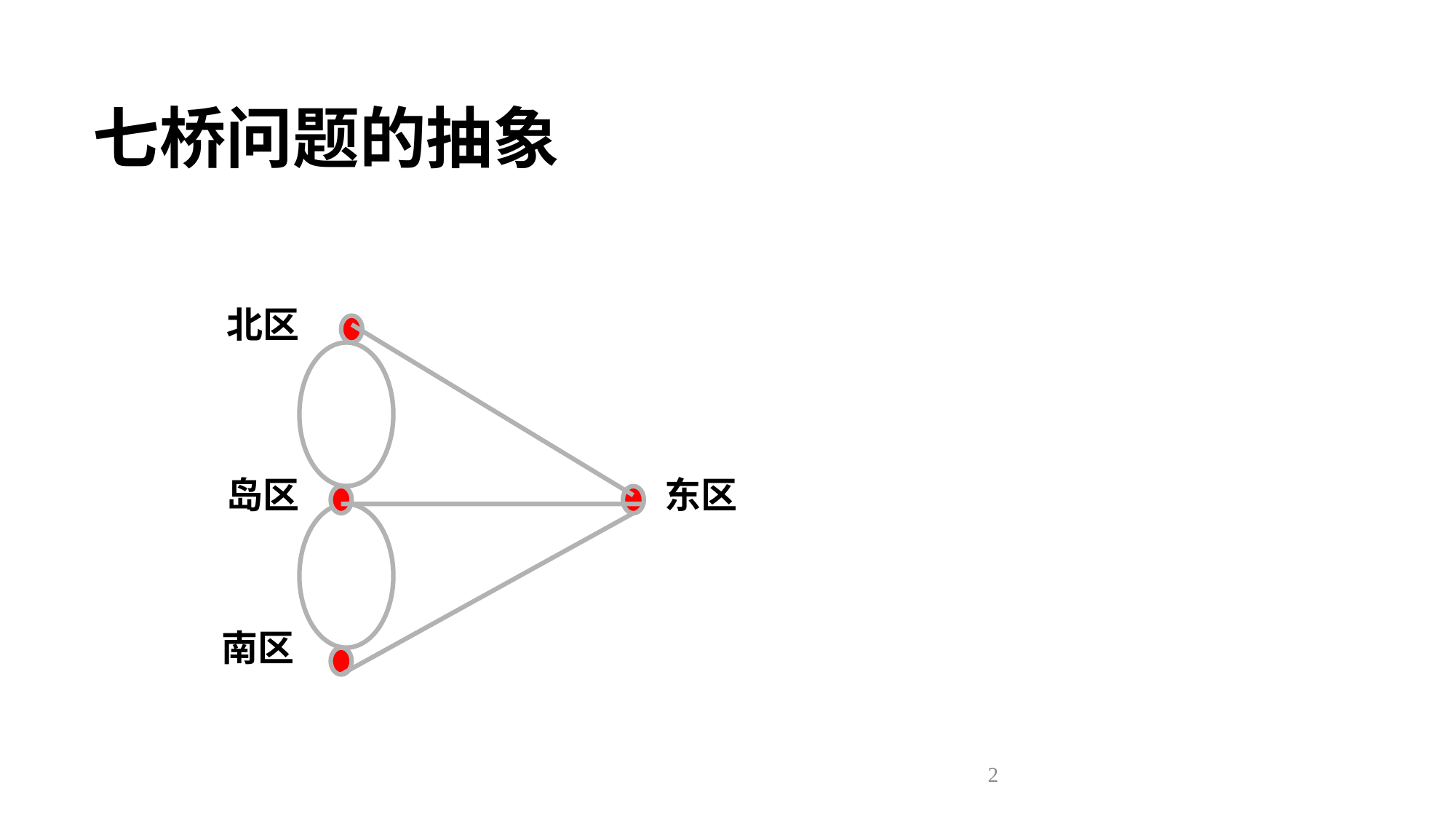

# 七桥问题的抽象

北区

岛区
东区

南区

2